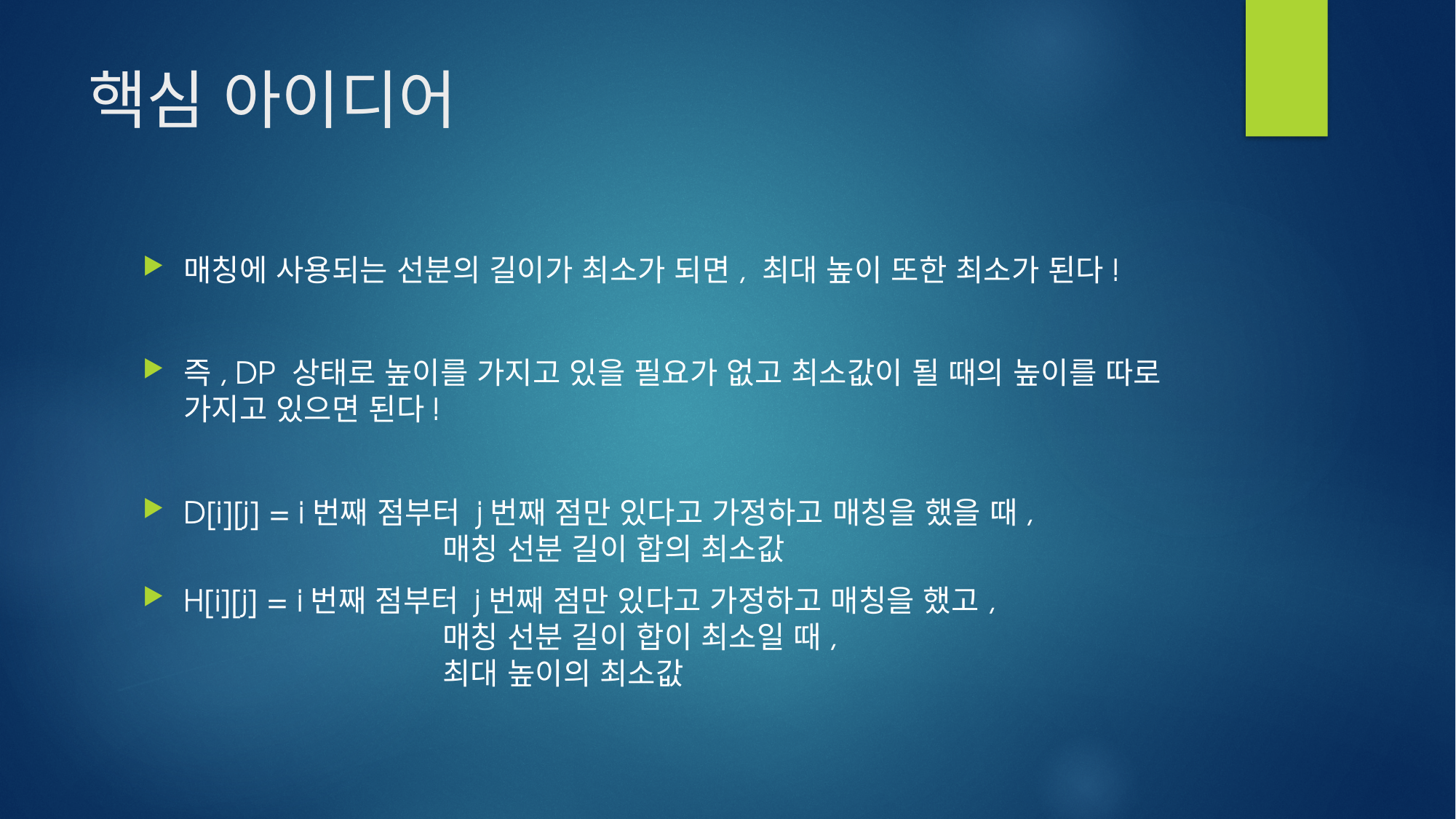

# 핵심 아이디어
매칭에 사용되는 선분의 길이가 최소가 되면, 최대 높이 또한 최소가 된다!

즉, DP 상태로 높이를 가지고 있을 필요가 없고 최소값이 될 때의 높이를 따로 가지고 있으면 된다!

D[i][j] = i번째 점부터 j번째 점만 있다고 가정하고 매칭을 했을 때,
		    매칭 선분 길이 합의 최소값
H[i][j] = i번째 점부터 j번째 점만 있다고 가정하고 매칭을 했고,
		    매칭 선분 길이 합이 최소일 때,
		    최대 높이의 최소값